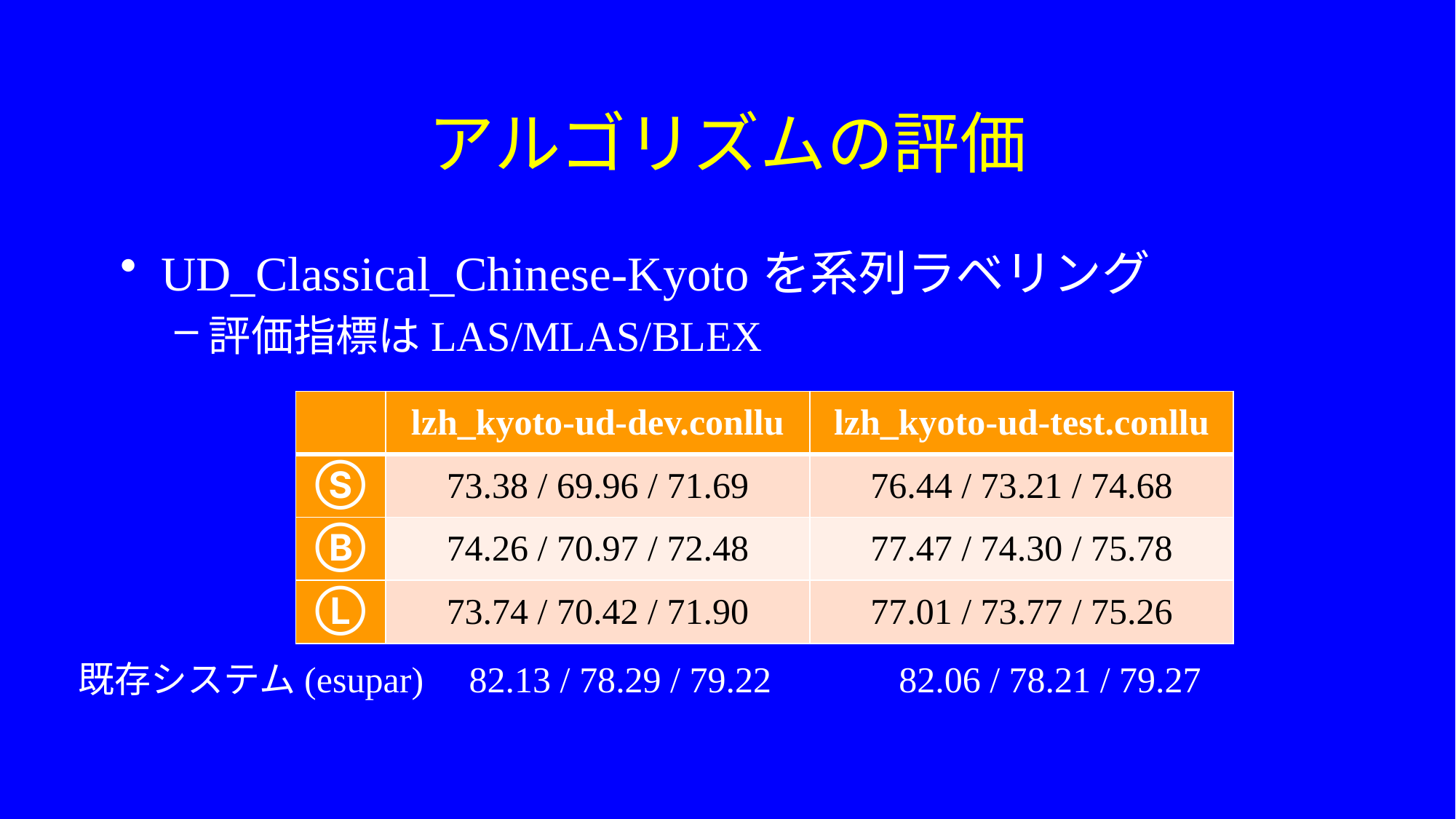

# アルゴリズムの評価
UD_Classical_Chinese-Kyotoを系列ラベリング
評価指標はLAS/MLAS/BLEX

|  | lzh\_kyoto-ud-dev.conllu | lzh\_kyoto-ud-test.conllu |
| --- | --- | --- |
| Ⓢ | 73.38 / 69.96 / 71.69 | 76.44 / 73.21 / 74.68 |
| Ⓑ | 74.26 / 70.97 / 72.48 | 77.47 / 74.30 / 75.78 |
| Ⓛ | 73.74 / 70.42 / 71.90 | 77.01 / 73.77 / 75.26 |
既存システム(esupar)     82.13 / 78.29 / 79.22              82.06 / 78.21 / 79.27